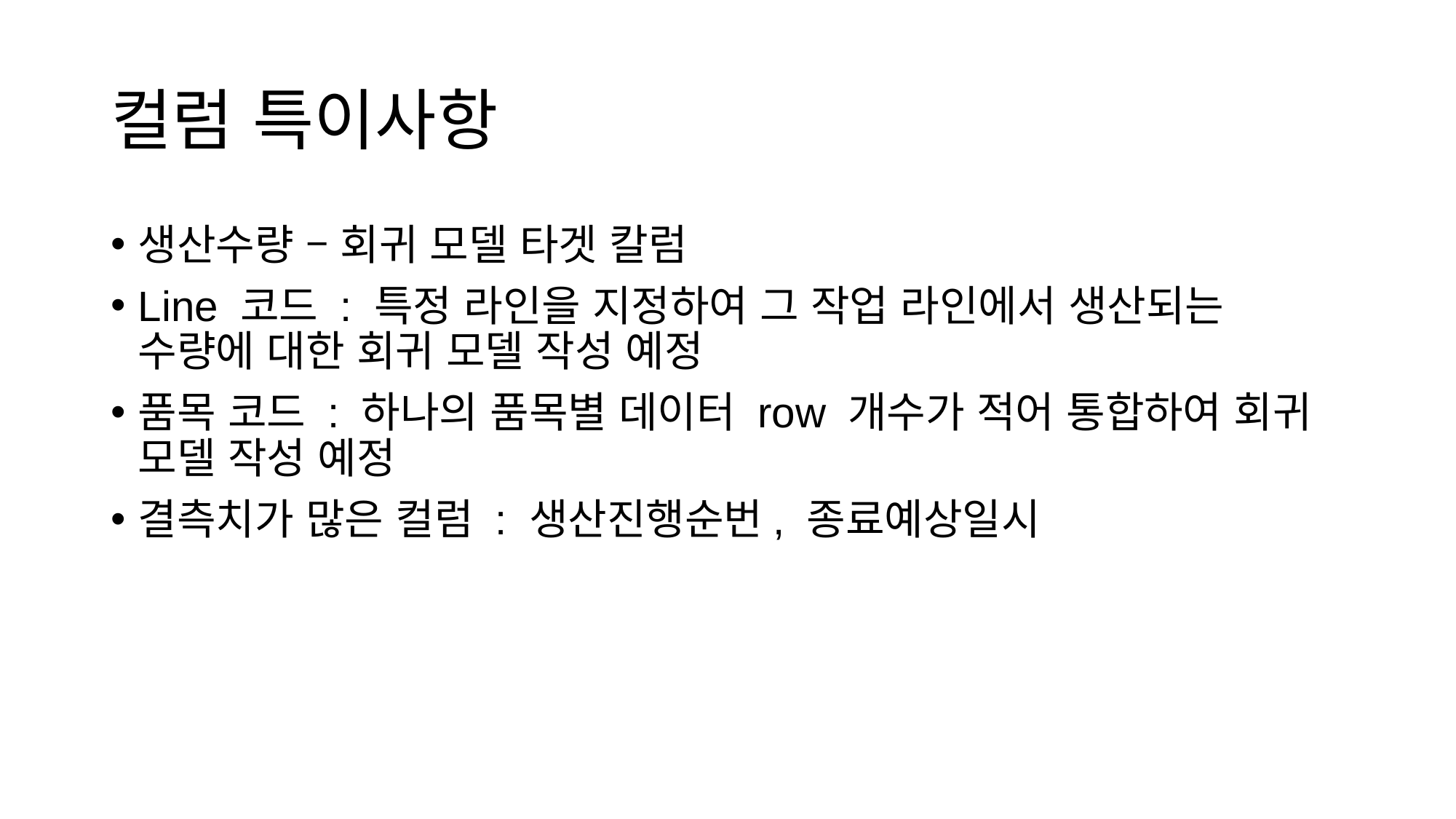

# 컬럼 특이사항
생산수량 – 회귀 모델 타겟 칼럼
Line 코드 : 특정 라인을 지정하여 그 작업 라인에서 생산되는 수량에 대한 회귀 모델 작성 예정
품목 코드 : 하나의 품목별 데이터 row 개수가 적어 통합하여 회귀 모델 작성 예정
결측치가 많은 컬럼 : 생산진행순번, 종료예상일시